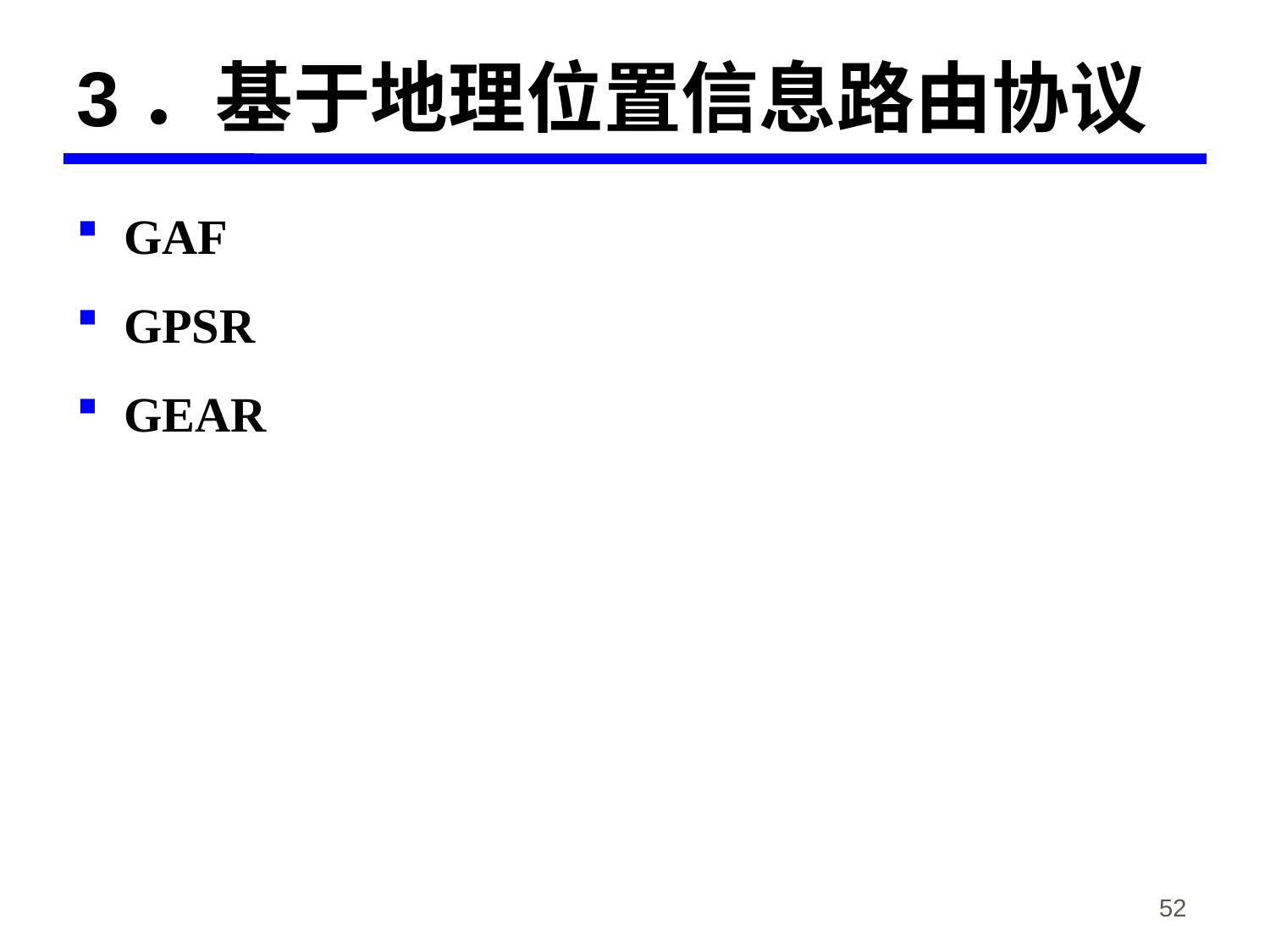

# 3．基于地理位置信息路由协议
GAF
GPSR
GEAR
《物联网概论》-韩毅刚
52